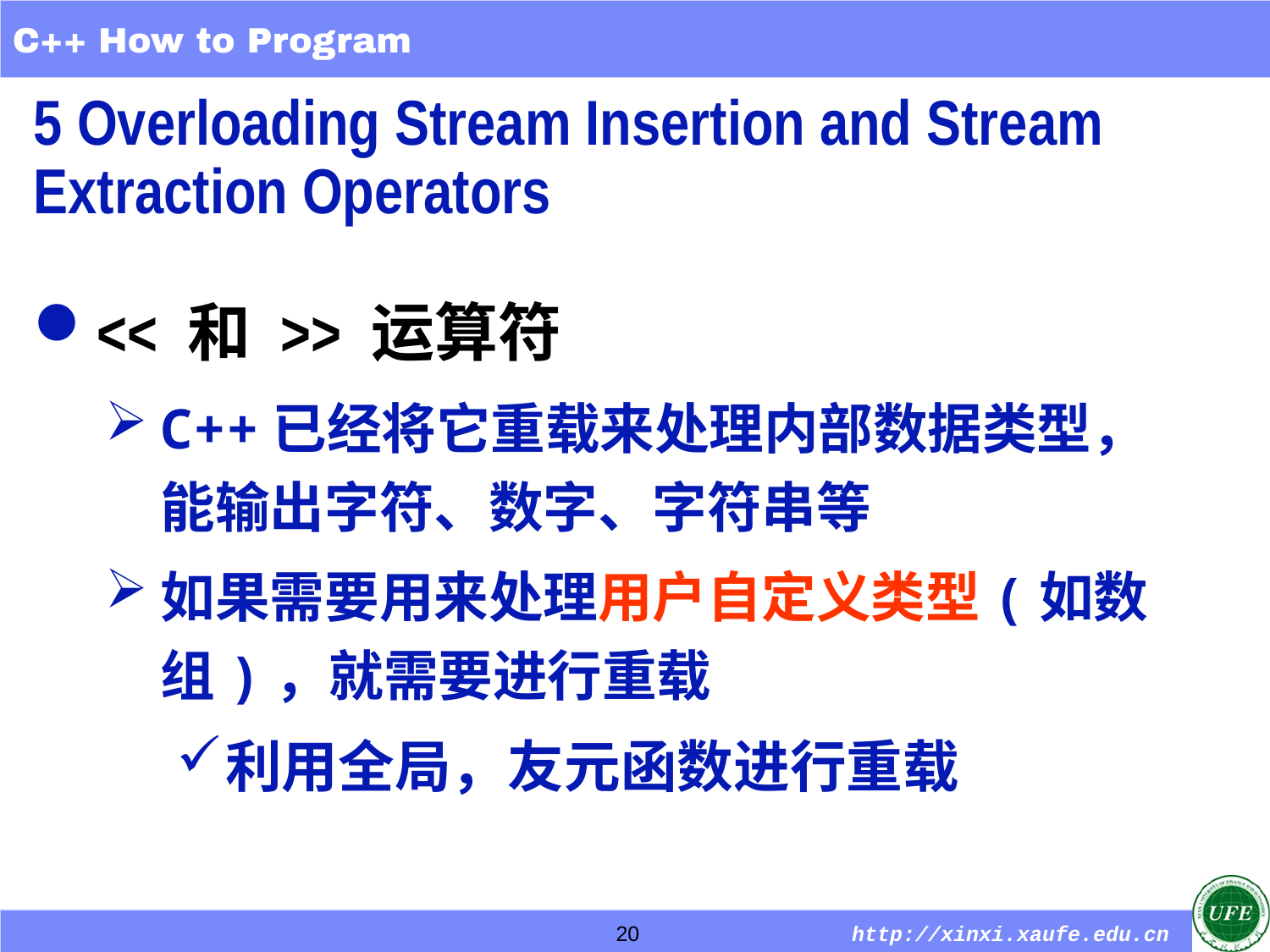

5 Overloading Stream Insertion and Stream Extraction Operators
<< 和 >> 运算符
C++已经将它重载来处理内部数据类型，
能输出字符、数字、字符串等
如果需要用来处理用户自定义类型(如数组)，就需要进行重载
利用全局，友元函数进行重载
20